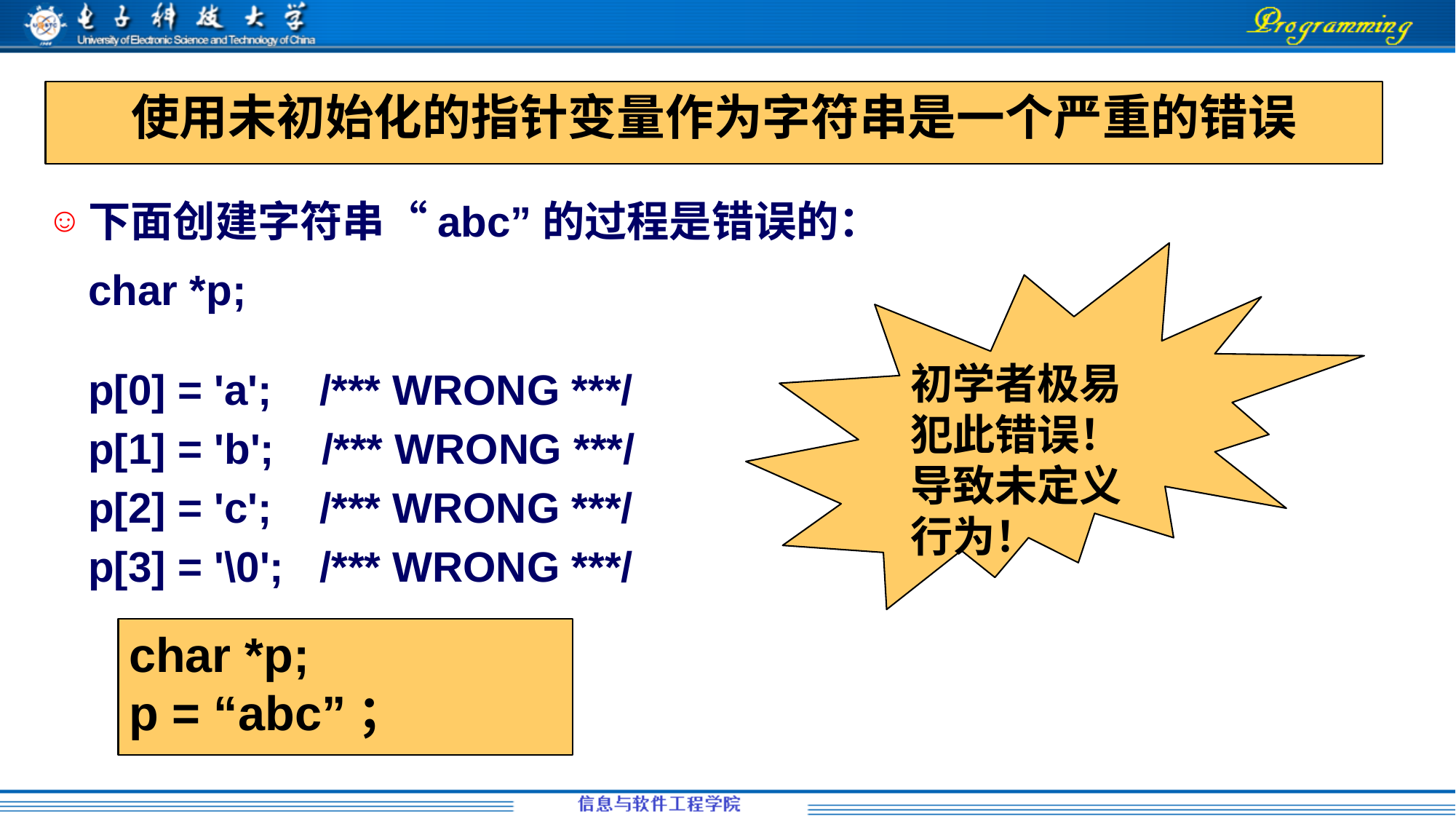

使用未初始化的指针变量作为字符串是一个严重的错误
下面创建字符串“abc”的过程是错误的：
	char *p;

	p[0] = 'a';    /*** WRONG ***/
	p[1] = 'b';    /*** WRONG ***/
	p[2] = 'c';    /*** WRONG ***/
	p[3] = '\0';   /*** WRONG ***/
初学者极易犯此错误！
导致未定义行为！
char *p;
p = “abc”；